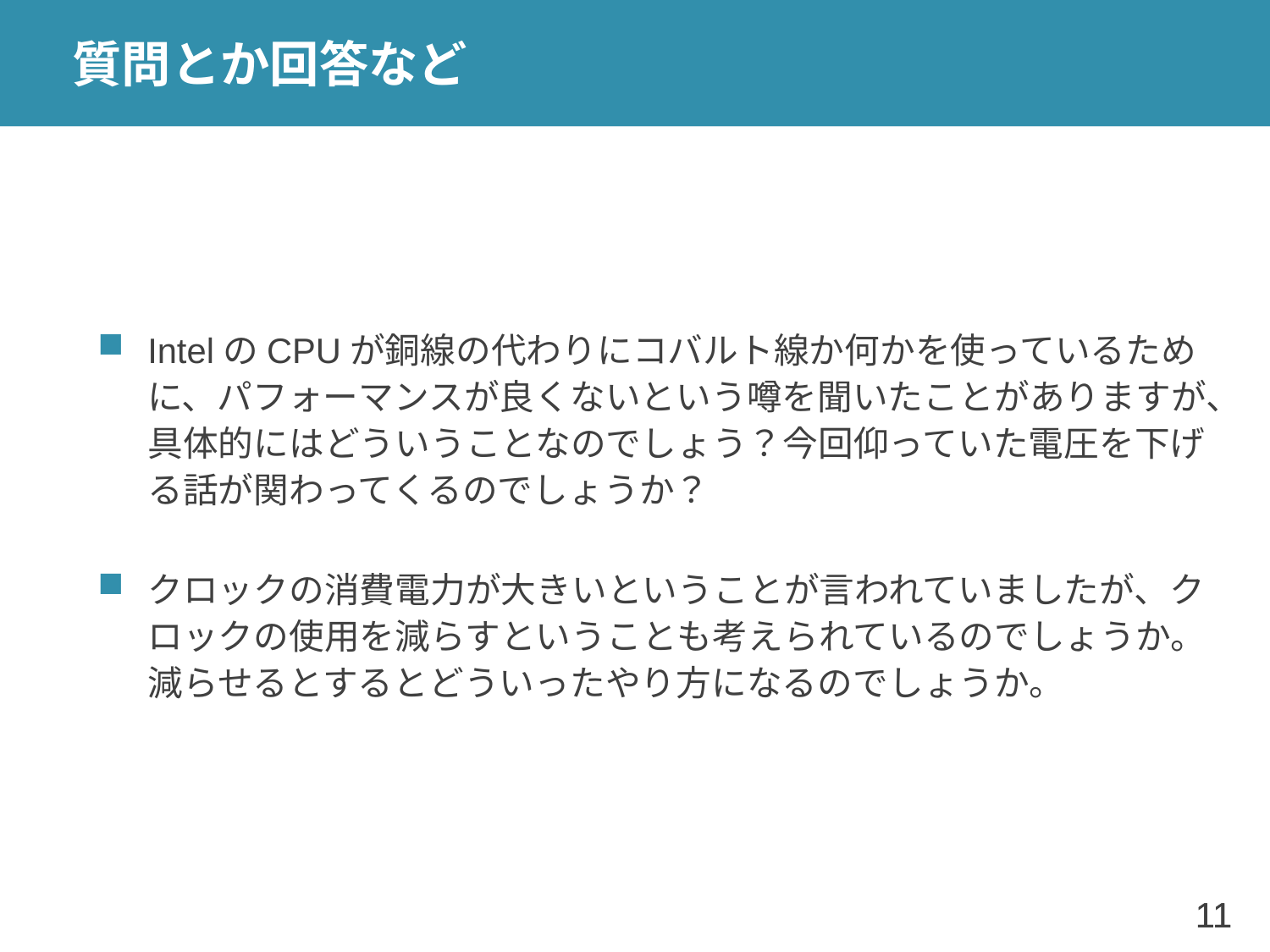

# 質問とか回答など
IntelのCPUが銅線の代わりにコバルト線か何かを使っているために、パフォーマンスが良くないという噂を聞いたことがありますが、具体的にはどういうことなのでしょう？今回仰っていた電圧を下げる話が関わってくるのでしょうか？
クロックの消費電力が大きいということが言われていましたが、クロックの使用を減らすということも考えられているのでしょうか。減らせるとするとどういったやり方になるのでしょうか。